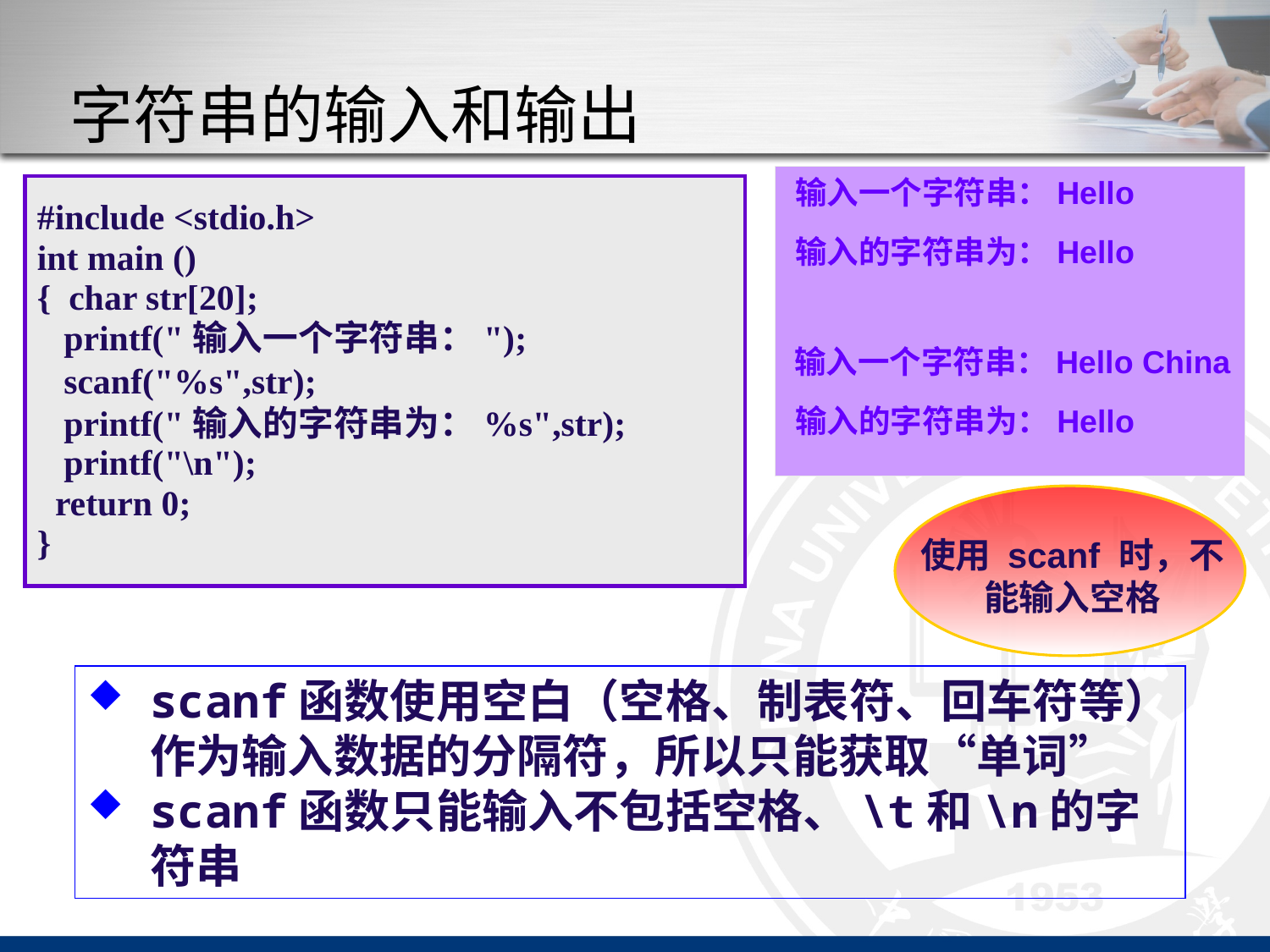

# 字符串的输入和输出

输入一个字符串：Hello
#include <stdio.h>
int main ()
{  char str[20];
   printf("输入一个字符串：");
   scanf("%s",str);
   printf("输入的字符串为：%s",str);
   printf("\n");
  return 0;
}
输入的字符串为：Hello
输入一个字符串：Hello China
输入的字符串为：Hello

使用 scanf 时，不能输入空格
scanf函数使用空白（空格、制表符、回车符等）作为输入数据的分隔符，所以只能获取“单词”
scanf函数只能输入不包括空格、\t和\n的字符串